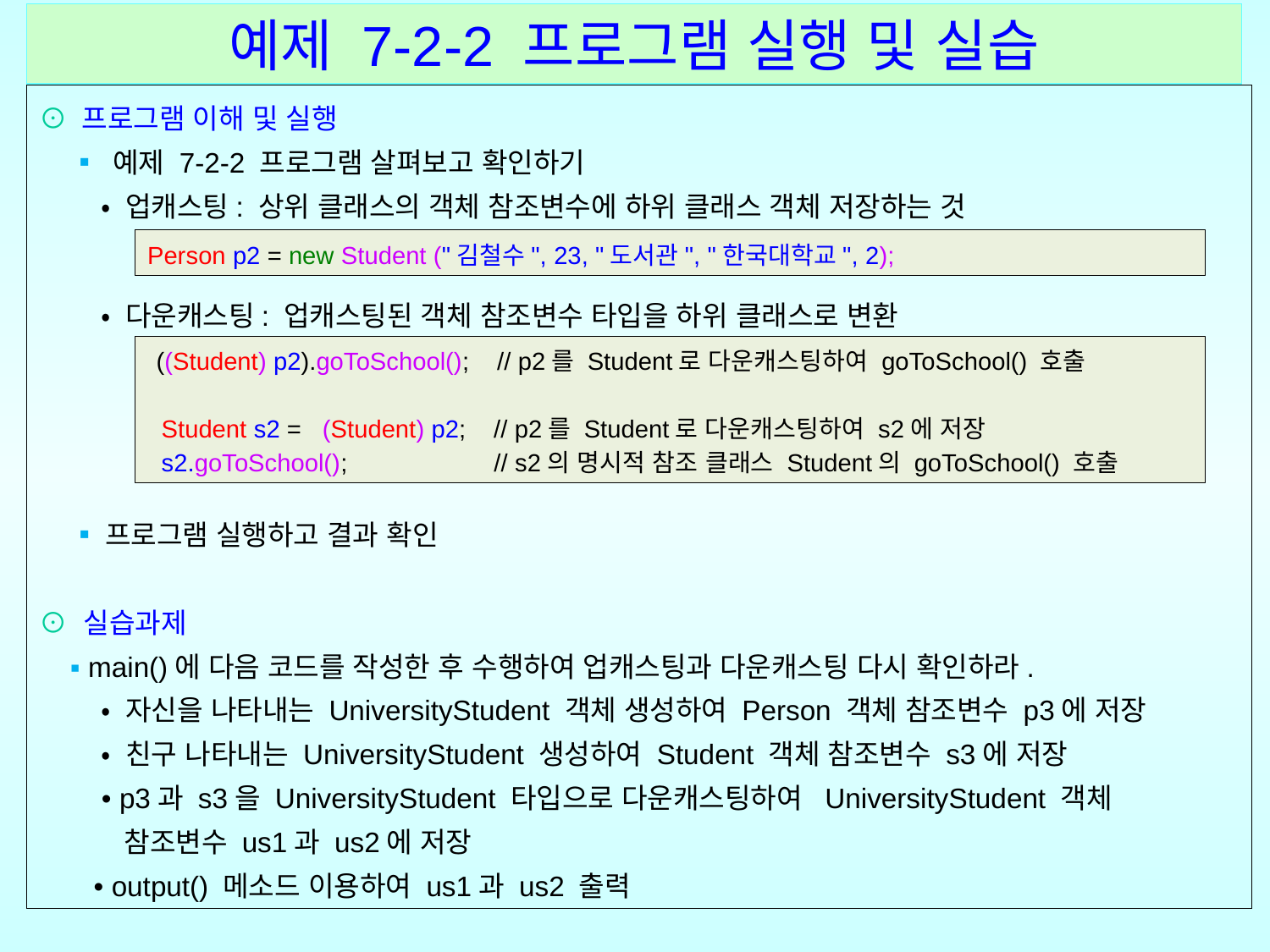

예제 7-2-2 프로그램 실행 및 실습
⊙ 프로그램 이해 및 실행
    ▪ 예제 7-2-2 프로그램 살펴보고 확인하기
        • 업캐스팅: 상위 클래스의 객체 참조변수에 하위 클래스 객체 저장하는 것

        • 다운캐스팅: 업캐스팅된 객체 참조변수 타입을 하위 클래스로 변환

    ▪프로그램 실행하고 결과 확인

⊙ 실습과제
    ▪ main()에 다음 코드를 작성한 후 수행하여 업캐스팅과 다운캐스팅 다시 확인하라.
        • 자신을 나타내는 UniversityStudent 객체 생성하여 Person 객체 참조변수 p3에 저장
        • 친구 나타내는 UniversityStudent 생성하여 Student 객체 참조변수 s3에 저장
        • p3과 s3을 UniversityStudent 타입으로 다운캐스팅하여  UniversityStudent 객체
          참조변수 us1과 us2에 저장
       • output() 메소드 이용하여 us1과 us2 출력
Person p2 = new Student ("김철수", 23, "도서관", "한국대학교", 2);
 ((Student) p2).goToSchool();    // p2를 Student로 다운캐스팅하여 goToSchool() 호출

  Student s2 =   (Student) p2;    // p2를 Student로 다운캐스팅하여 s2에 저장
  s2.goToSchool();                     // s2의 명시적 참조 클래스 Student의 goToSchool() 호출